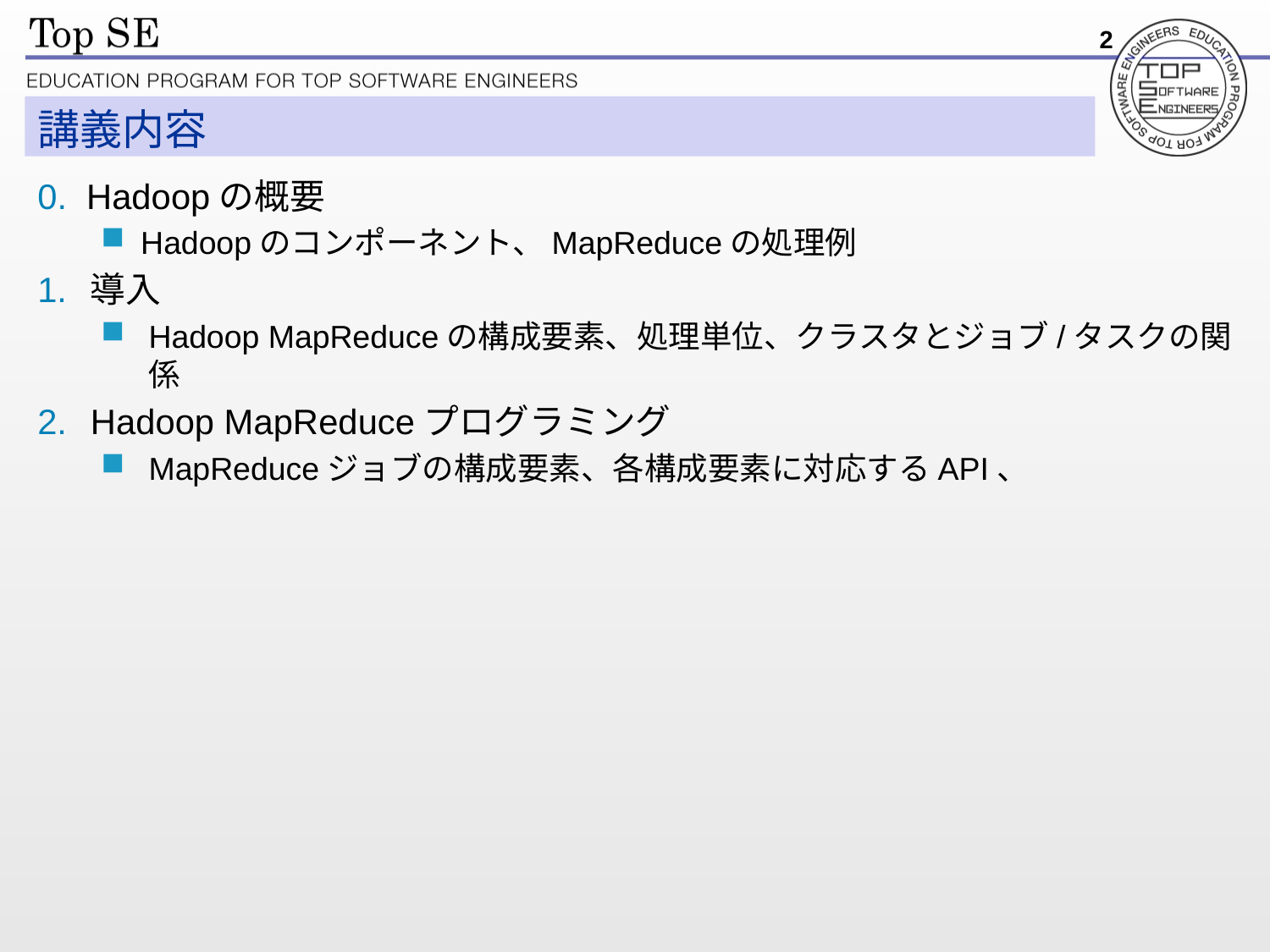

2
# 講義内容
0.  Hadoopの概要
Hadoopのコンポーネント、MapReduceの処理例
導入
Hadoop MapReduceの構成要素、処理単位、クラスタとジョブ/タスクの関係
Hadoop MapReduceプログラミング
MapReduceジョブの構成要素、各構成要素に対応するAPI、